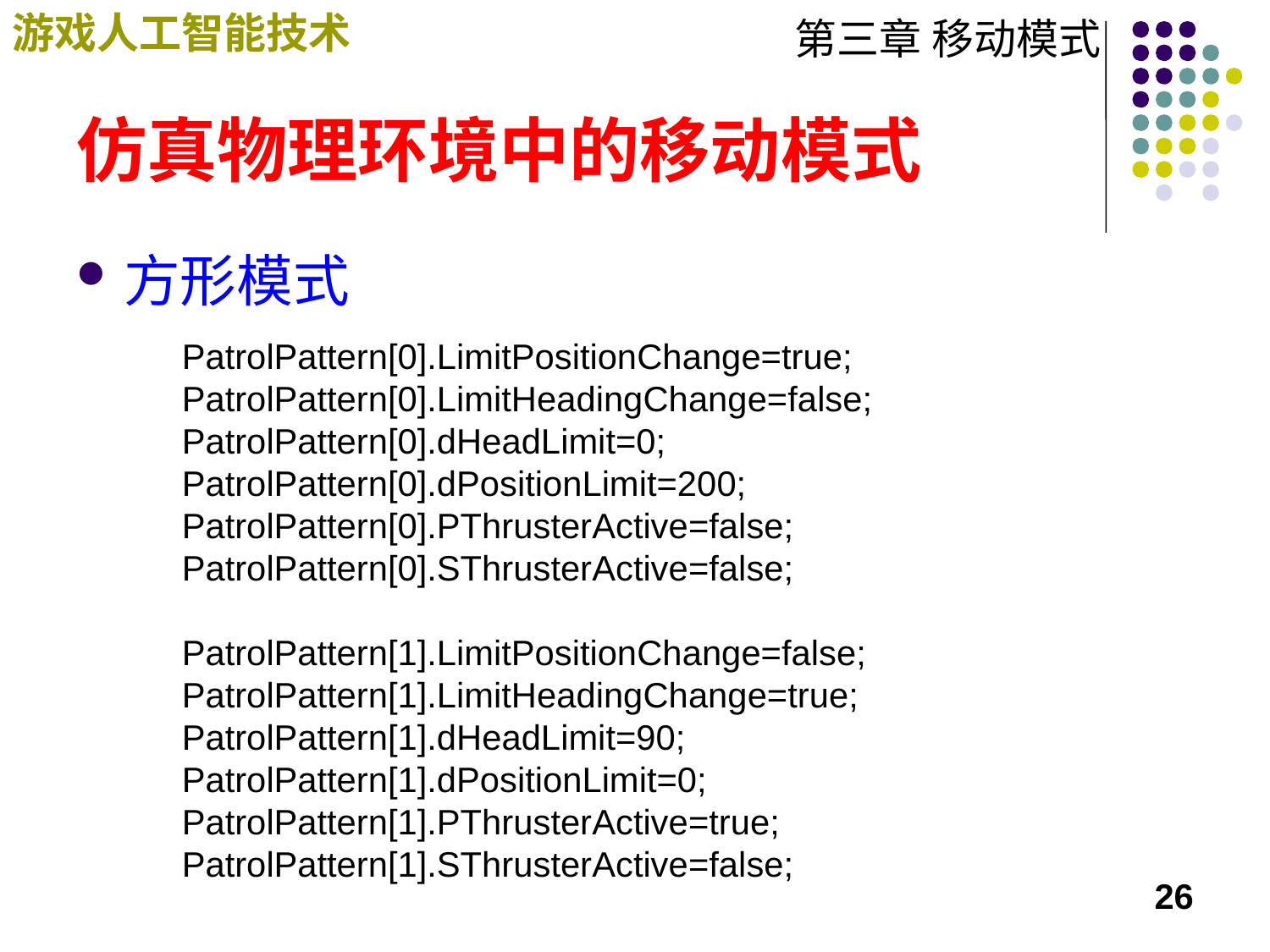

# 仿真物理环境中的移动模式
方形模式
PatrolPattern[0].LimitPositionChange=true;
PatrolPattern[0].LimitHeadingChange=false;
PatrolPattern[0].dHeadLimit=0;
PatrolPattern[0].dPositionLimit=200;
PatrolPattern[0].PThrusterActive=false;
PatrolPattern[0].SThrusterActive=false;

PatrolPattern[1].LimitPositionChange=false;
PatrolPattern[1].LimitHeadingChange=true;
PatrolPattern[1].dHeadLimit=90;
PatrolPattern[1].dPositionLimit=0;
PatrolPattern[1].PThrusterActive=true;
PatrolPattern[1].SThrusterActive=false;
26